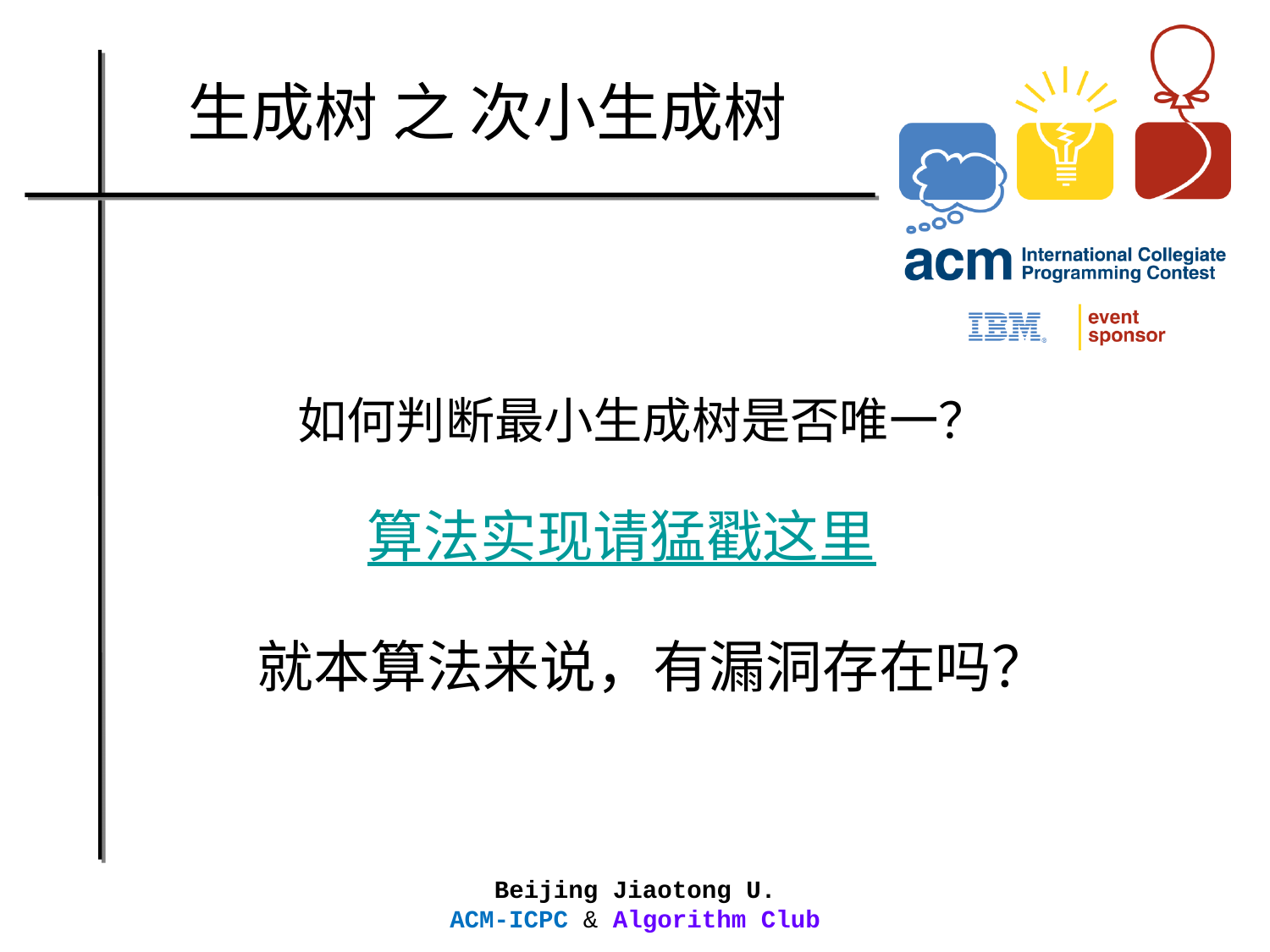

生成树 之 次小生成树
如何判断最小生成树是否唯一？
算法实现请猛戳这里
就本算法来说，有漏洞存在吗？